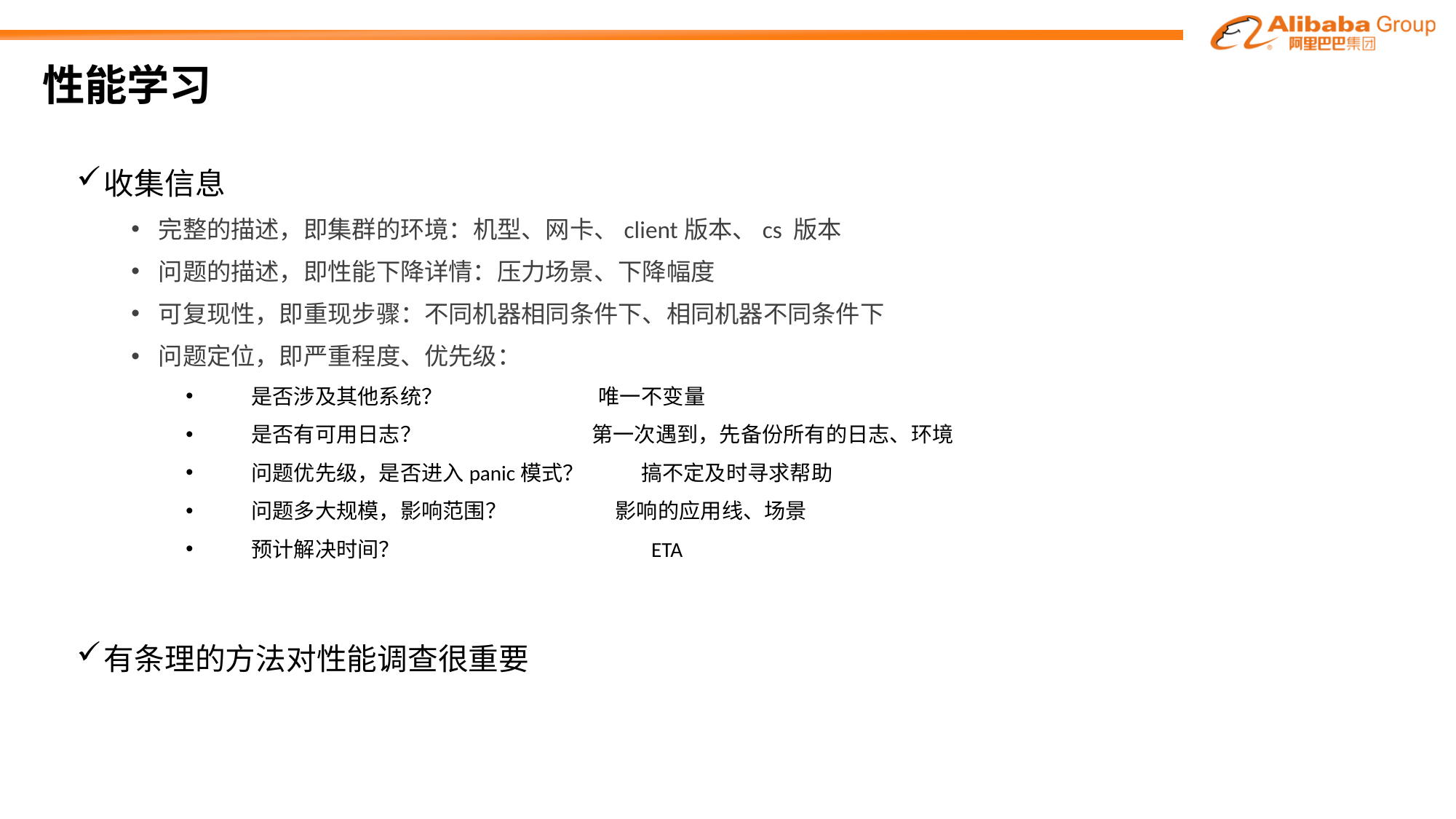

# 性能学习
收集信息
完整的描述，即集群的环境：机型、网卡、client版本、cs 版本
问题的描述，即性能下降详情：压力场景、下降幅度
可复现性，即重现步骤：不同机器相同条件下、相同机器不同条件下
问题定位，即严重程度、优先级：
       是否涉及其他系统？                                 唯一不变量
       是否有可用日志？                                    第一次遇到，先备份所有的日志、环境
       问题优先级，是否进入panic模式？            搞不定及时寻求帮助
       问题多大规模，影响范围？                       影响的应用线、场景
       预计解决时间？                                                    ETA

有条理的方法对性能调查很重要